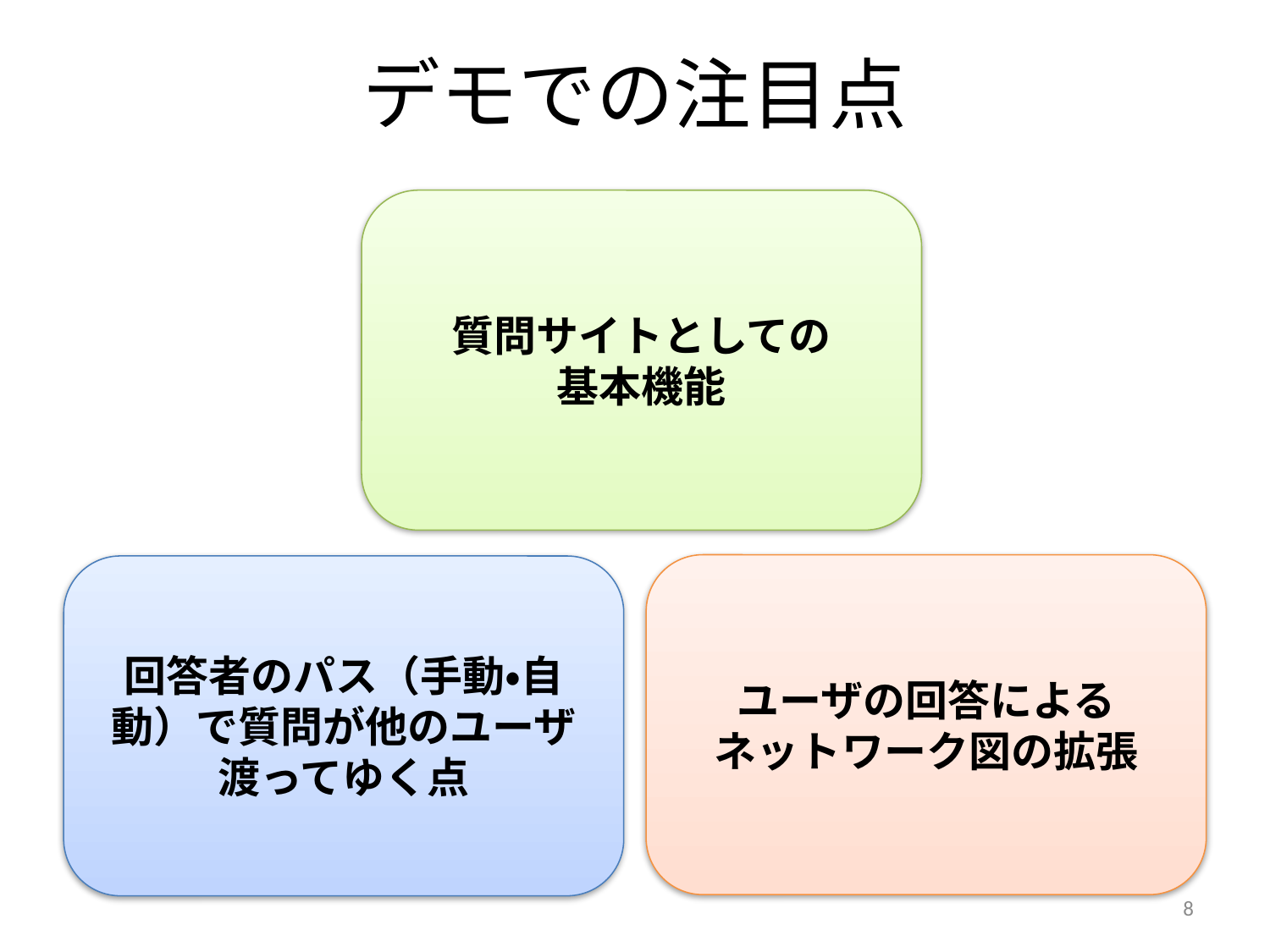

# デモでの注目点
質問サイトとしての
基本機能
ユーザの回答による
ネットワーク図の拡張
回答者のパス（手動・自動）で質問が他のユーザ渡ってゆく点
8